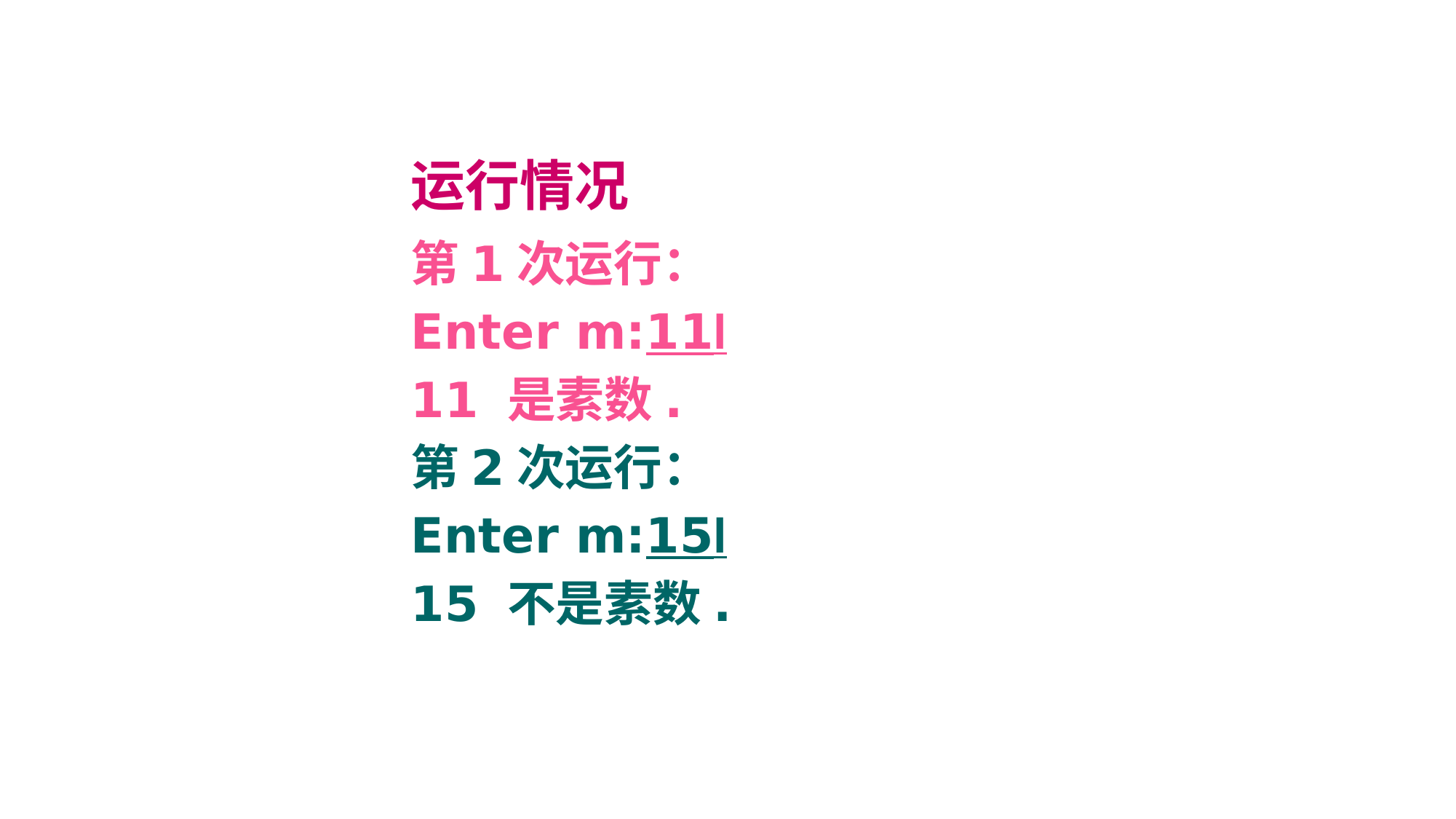

运行情况
第1次运行：
Enter m:11l
11 是素数.
第2次运行：
Enter m:15l
15 不是素数.